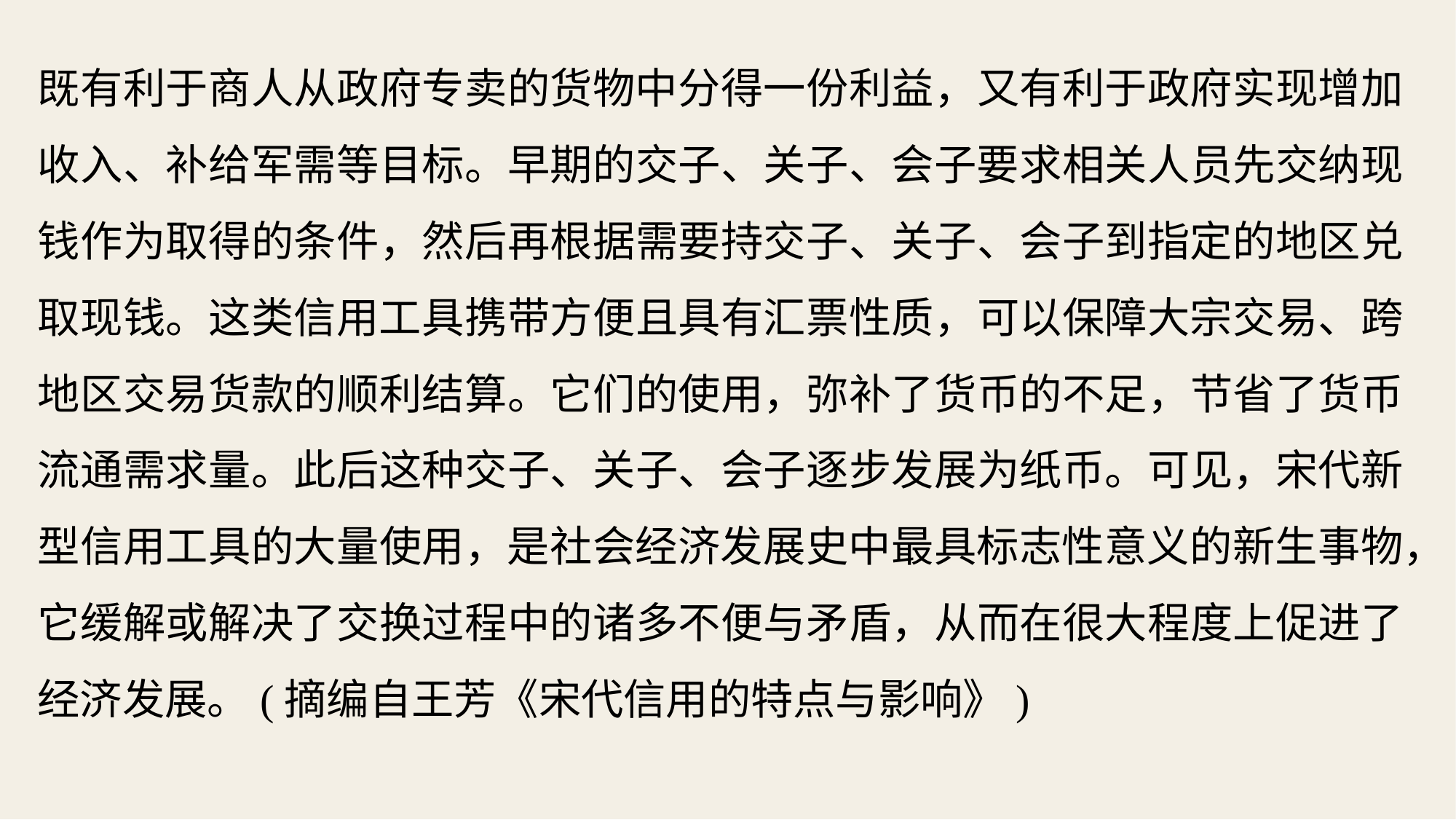

既有利于商人从政府专卖的货物中分得一份利益，又有利于政府实现增加收入、补给军需等目标。早期的交子、关子、会子要求相关人员先交纳现钱作为取得的条件，然后再根据需要持交子、关子、会子到指定的地区兑取现钱。这类信用工具携带方便且具有汇票性质，可以保障大宗交易、跨地区交易货款的顺利结算。它们的使用，弥补了货币的不足，节省了货币流通需求量。此后这种交子、关子、会子逐步发展为纸币。可见，宋代新型信用工具的大量使用，是社会经济发展史中最具标志性意义的新生事物，它缓解或解决了交换过程中的诸多不便与矛盾，从而在很大程度上促进了经济发展。(摘编自王芳《宋代信用的特点与影响》)